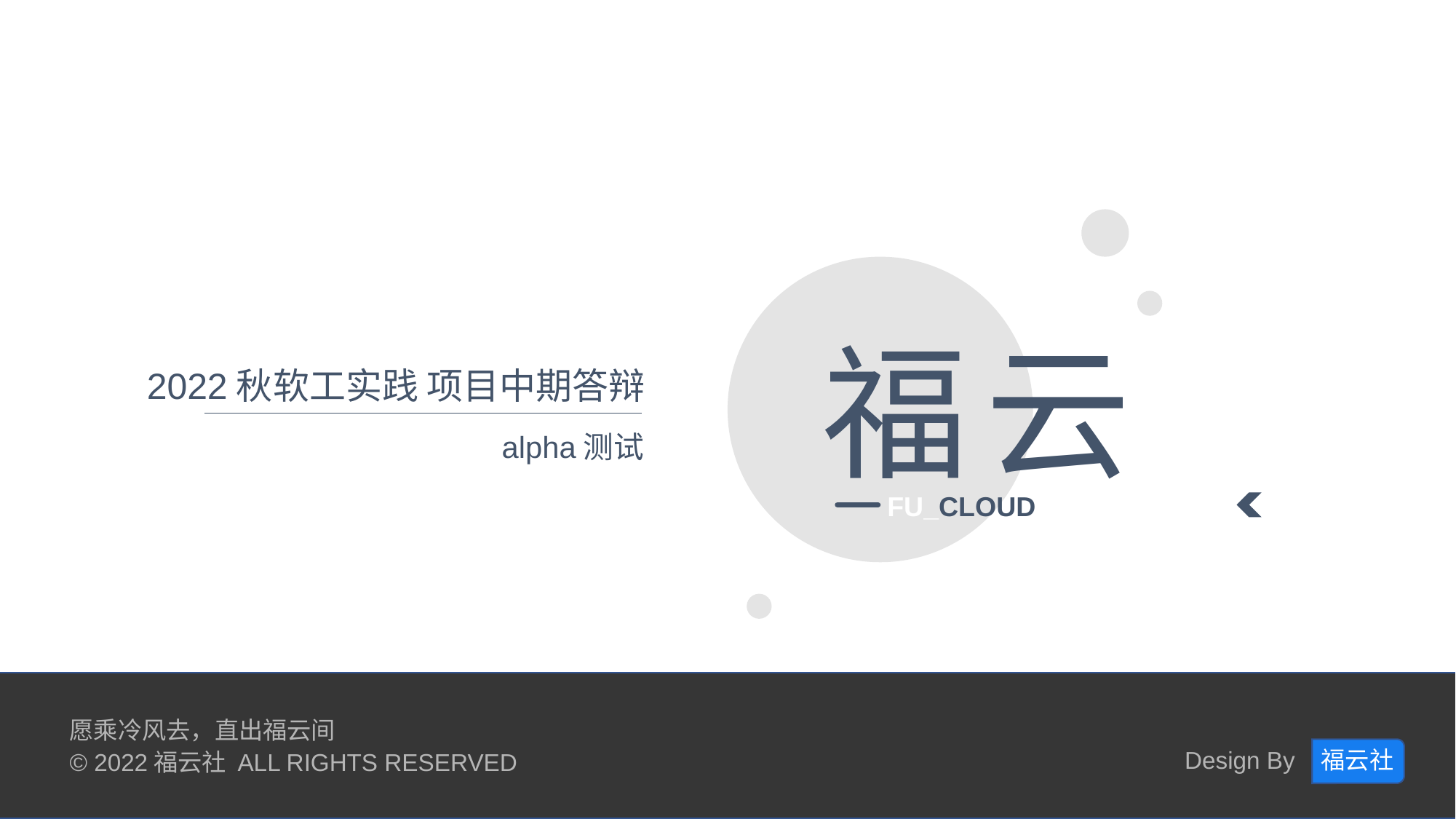

福
云
2022秋软工实践 项目中期答辩
alpha测试
FU_CLOUD

愿乘冷风去，直出福云间
© 2022福云社 ALL RIGHTS RESERVED

  Design By   福云社